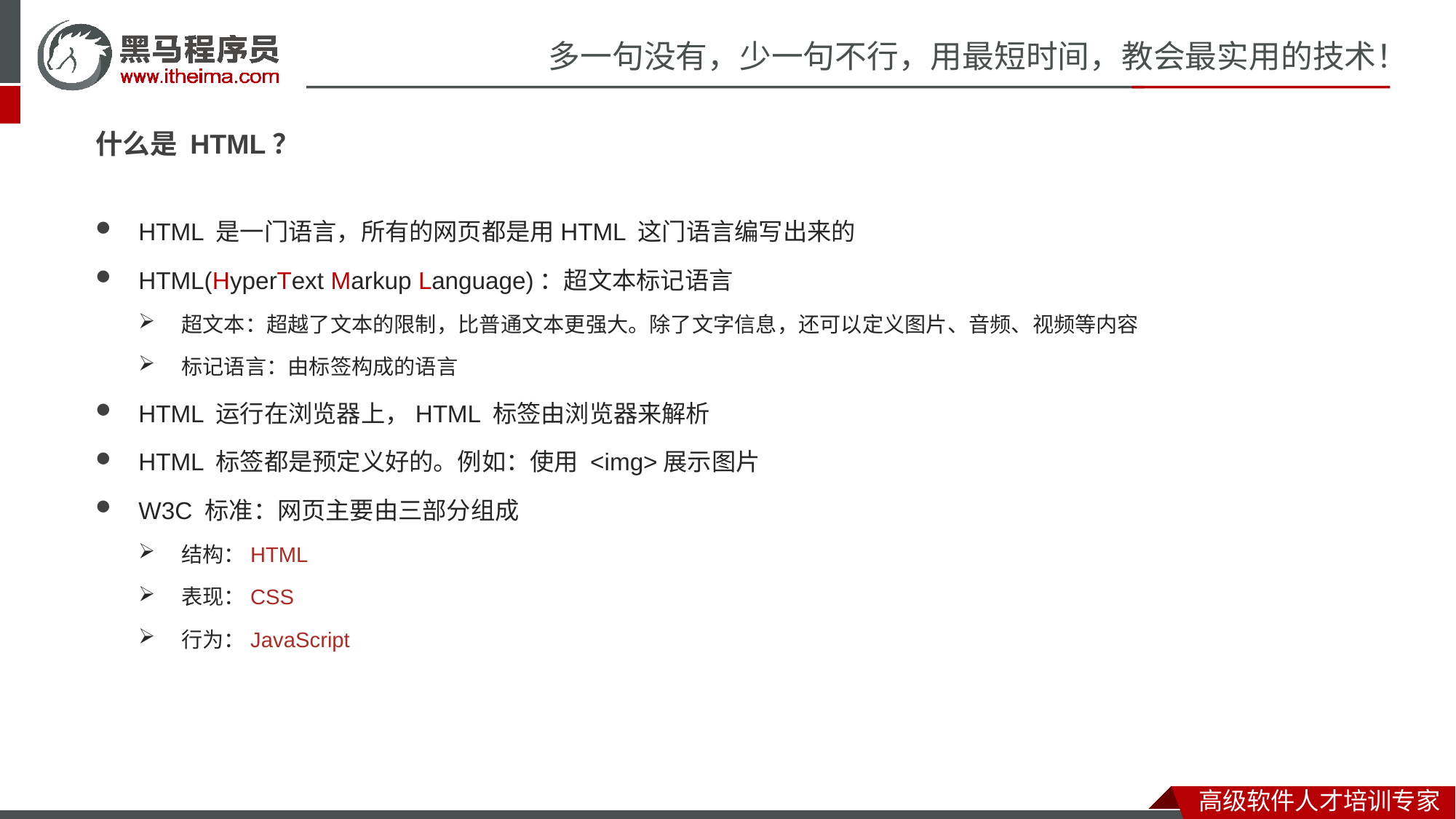

什么是 HTML？
HTML 是一门语言，所有的网页都是用HTML 这门语言编写出来的
HTML(HyperText Markup Language)：超文本标记语言
超文本：超越了文本的限制，比普通文本更强大。除了文字信息，还可以定义图片、音频、视频等内容
标记语言：由标签构成的语言
HTML 运行在浏览器上，HTML 标签由浏览器来解析
HTML 标签都是预定义好的。例如：使用 <img>展示图片
W3C 标准：网页主要由三部分组成
结构：HTML
表现：CSS
行为：JavaScript